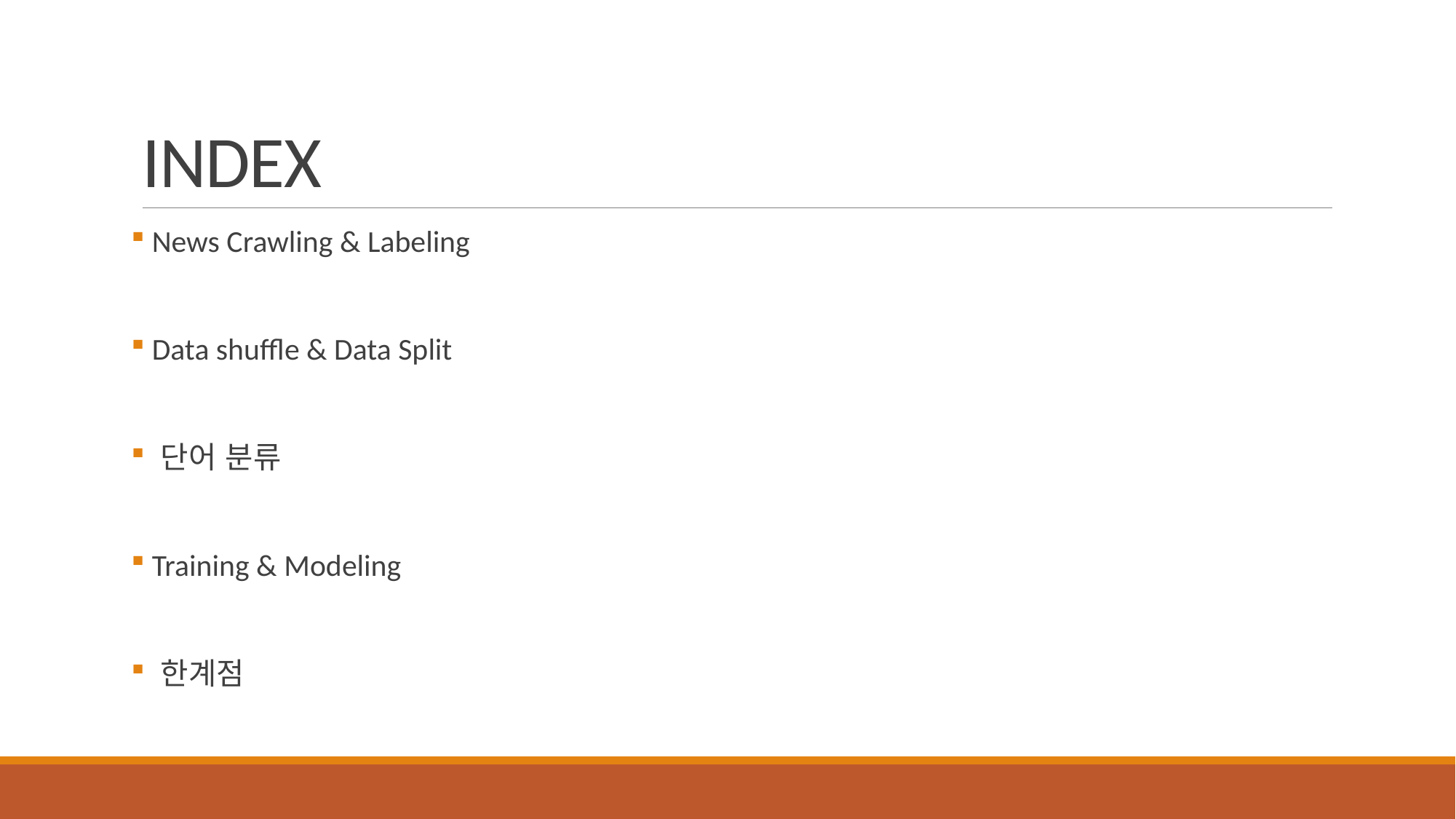

# INDEX
 News Crawling & Labeling

 Data shuffle & Data Split

 단어 분류

 Training & Modeling

 한계점